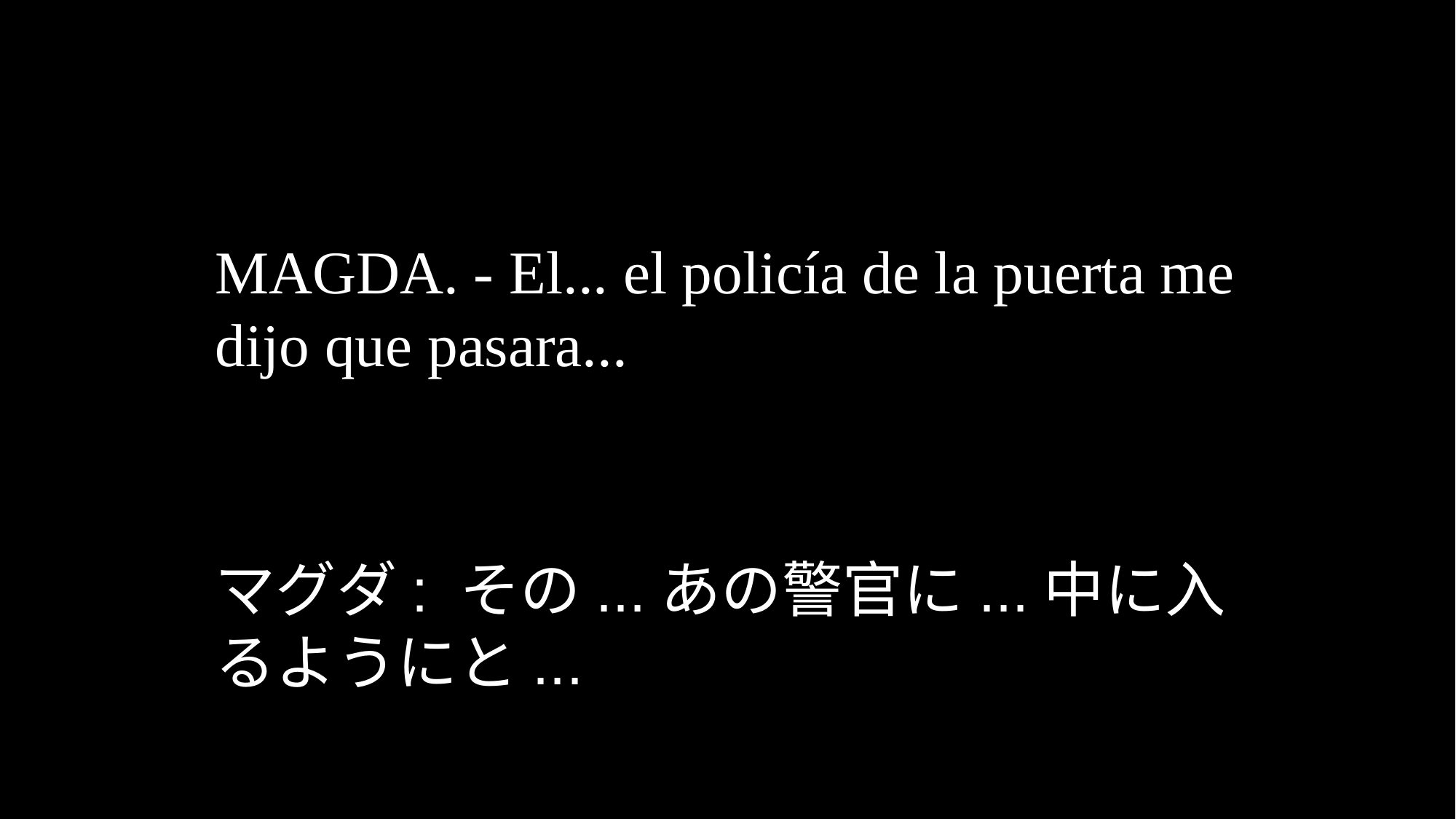

MAGDA. - El... el policía de la puerta me dijo que pasara...

マグダ: その...あの警官に...中に入るようにと...